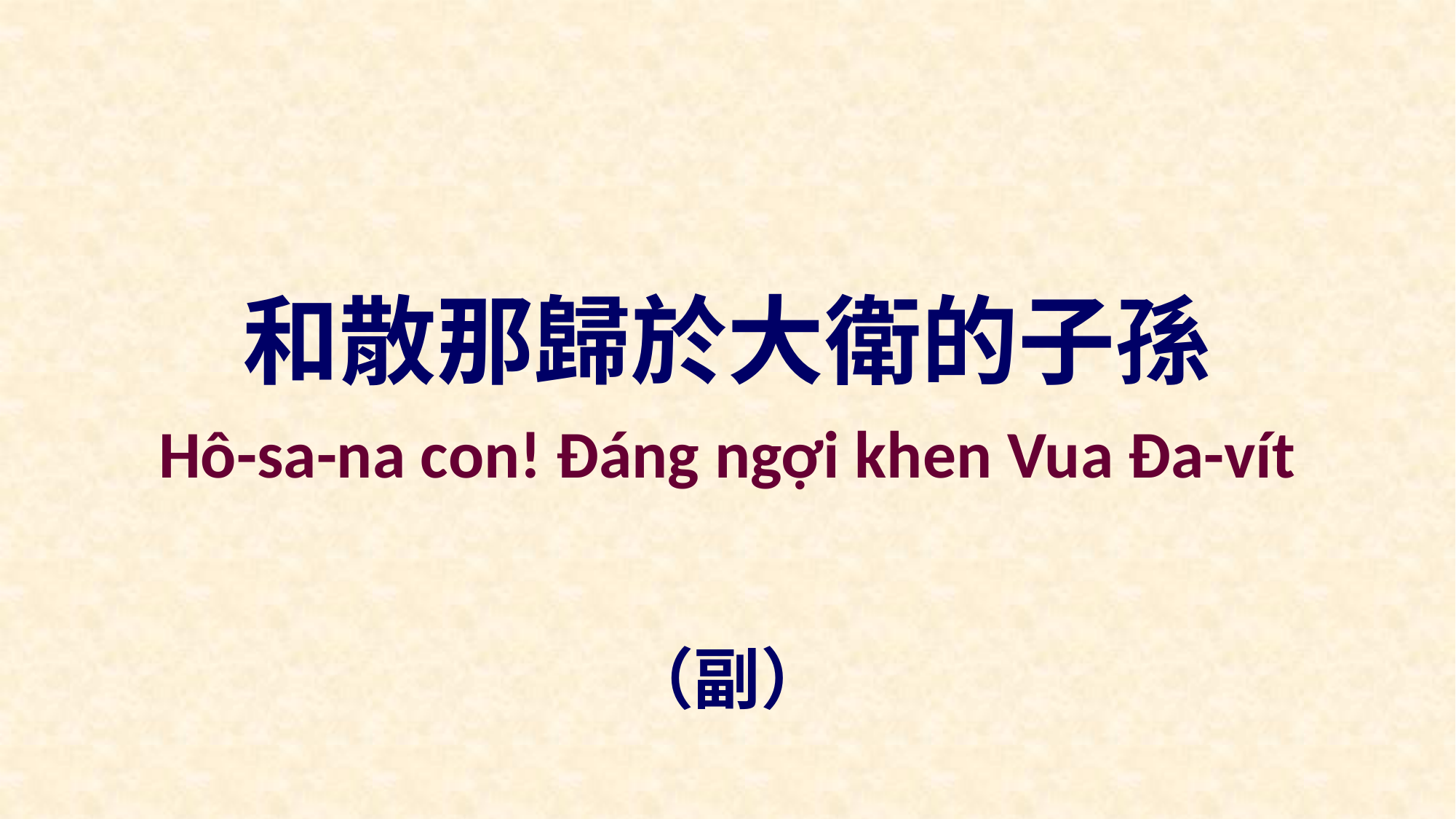

和散那歸於大衛的子孫
Hô-sa-na con! Đáng ngợi khen Vua Đa-vít
（副）